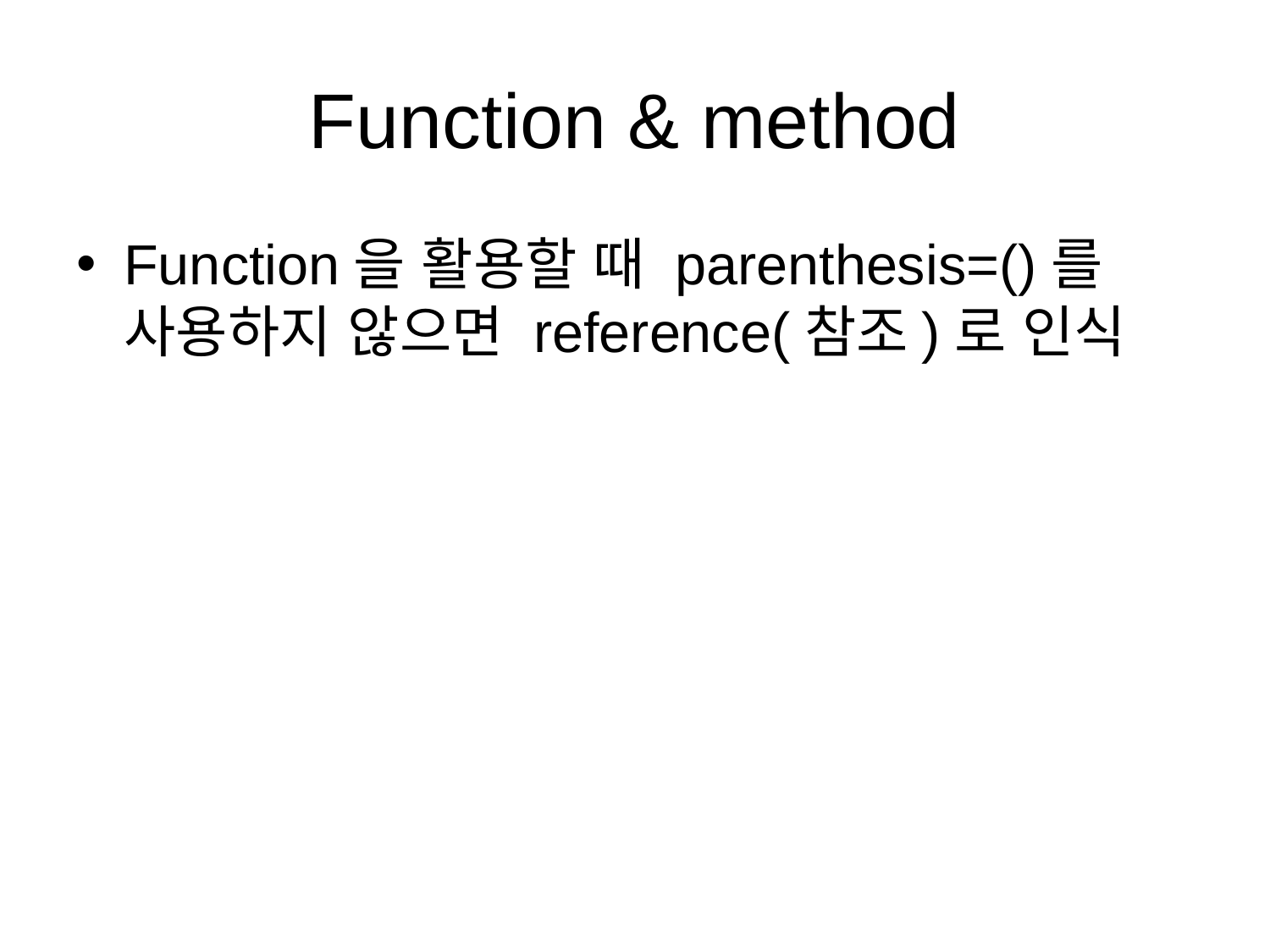

# Function & method
Function을 활용할 때 parenthesis=()를 사용하지 않으면 reference(참조)로 인식